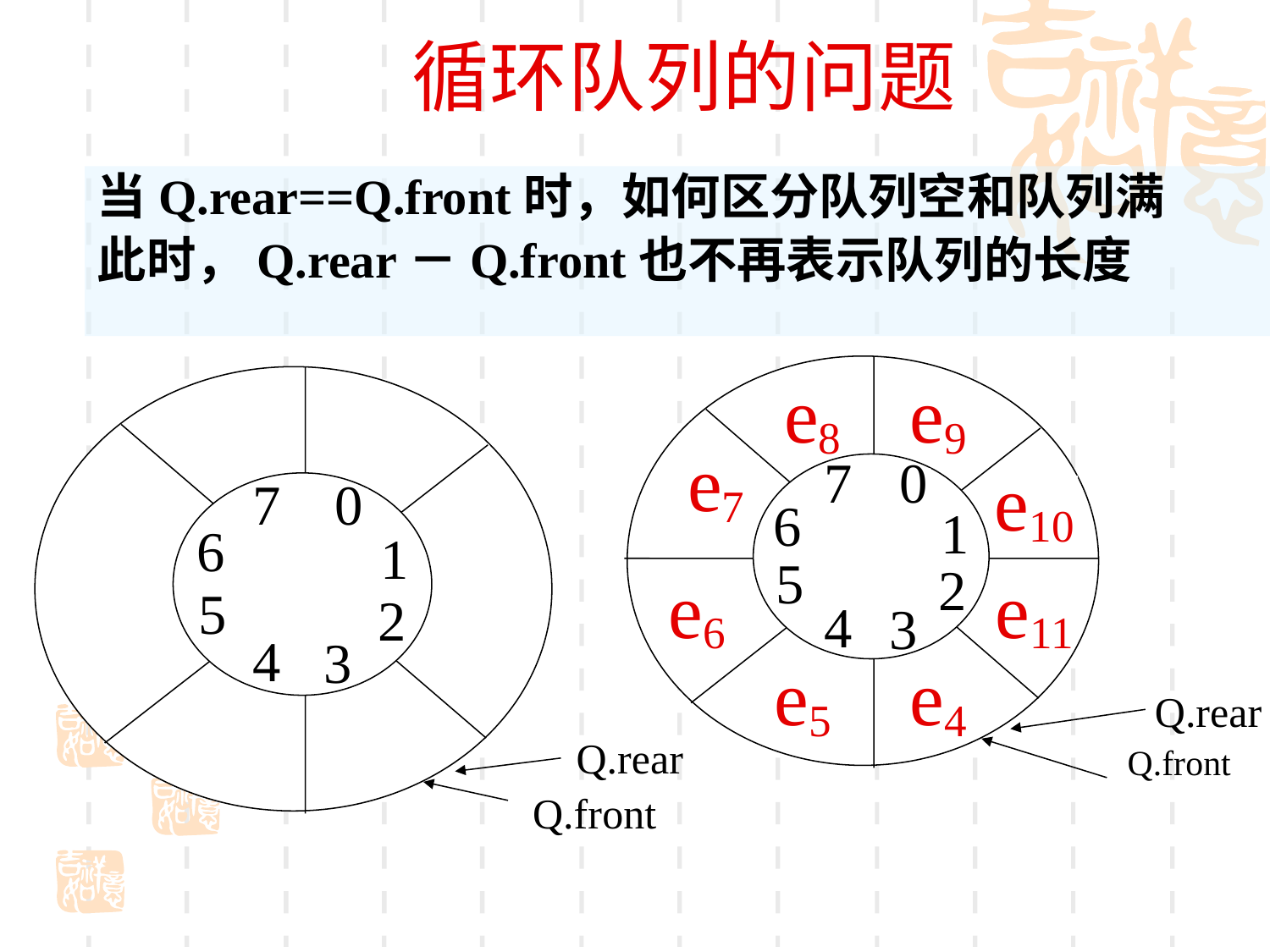

# 循环队列的问题
当Q.rear==Q.front时，如何区分队列空和队列满
此时，Q.rear－Q.front也不再表示队列的长度

e8
e9

e7
7
0
e10
6
1

5
2
e6
e11
4
3
e5
e4
Q.rear

Q.front

7
0
6
1
5
2
4
3
Q.rear

Q.front